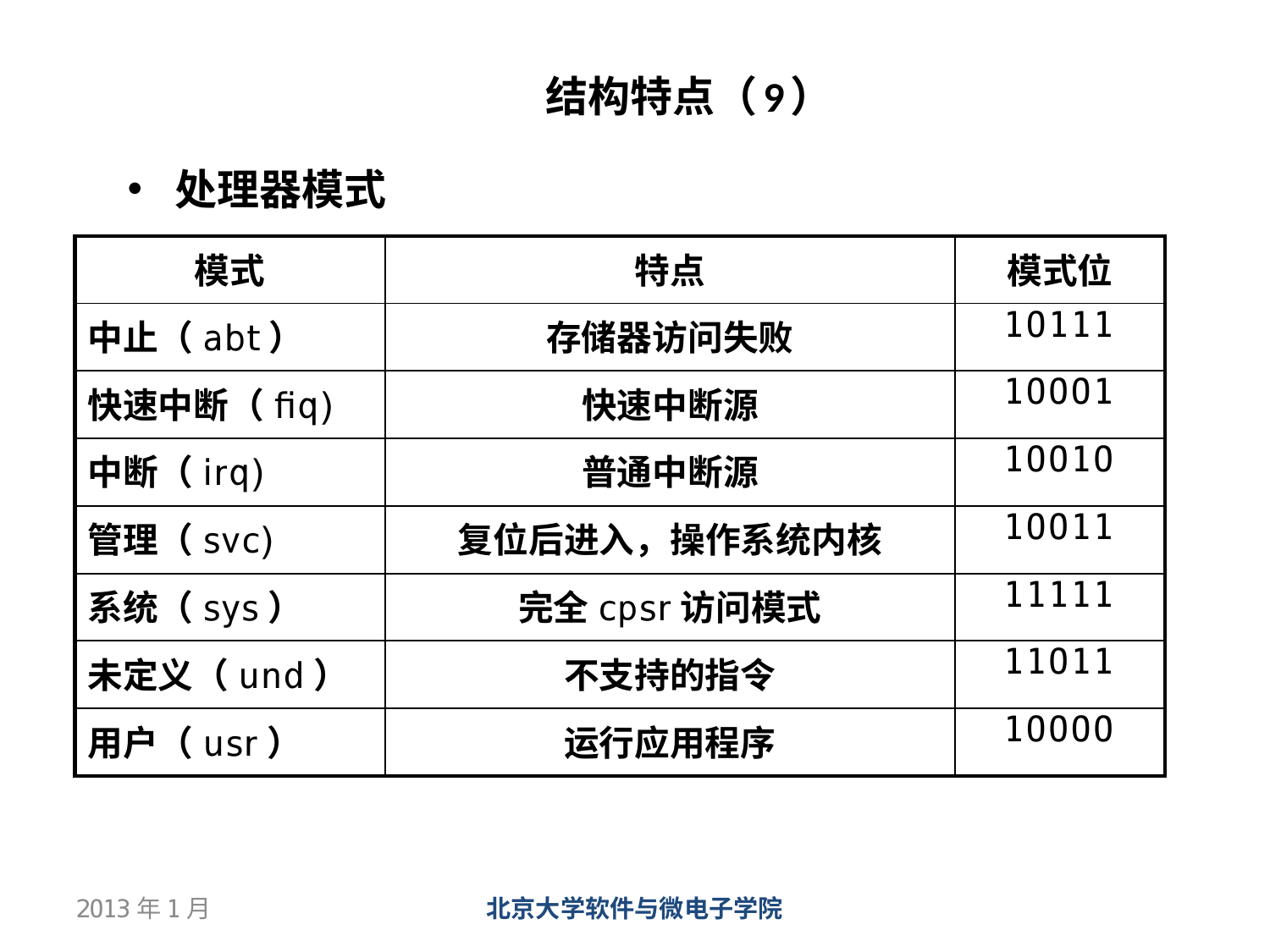

# 结构特点（9）
处理器模式

| 模式 | 特点 | 模式位 |
| --- | --- | --- |
| 中止（abt） | 存储器访问失败 | 10111 |
| 快速中断（fiq) | 快速中断源 | 10001 |
| 中断（irq) | 普通中断源 | 10010 |
| 管理（svc) | 复位后进入，操作系统内核 | 10011 |
| 系统（sys） | 完全cpsr访问模式 | 11111 |
| 未定义（und） | 不支持的指令 | 11011 |
| 用户（usr） | 运行应用程序 | 10000 |
2013年1月
北京大学软件与微电子学院